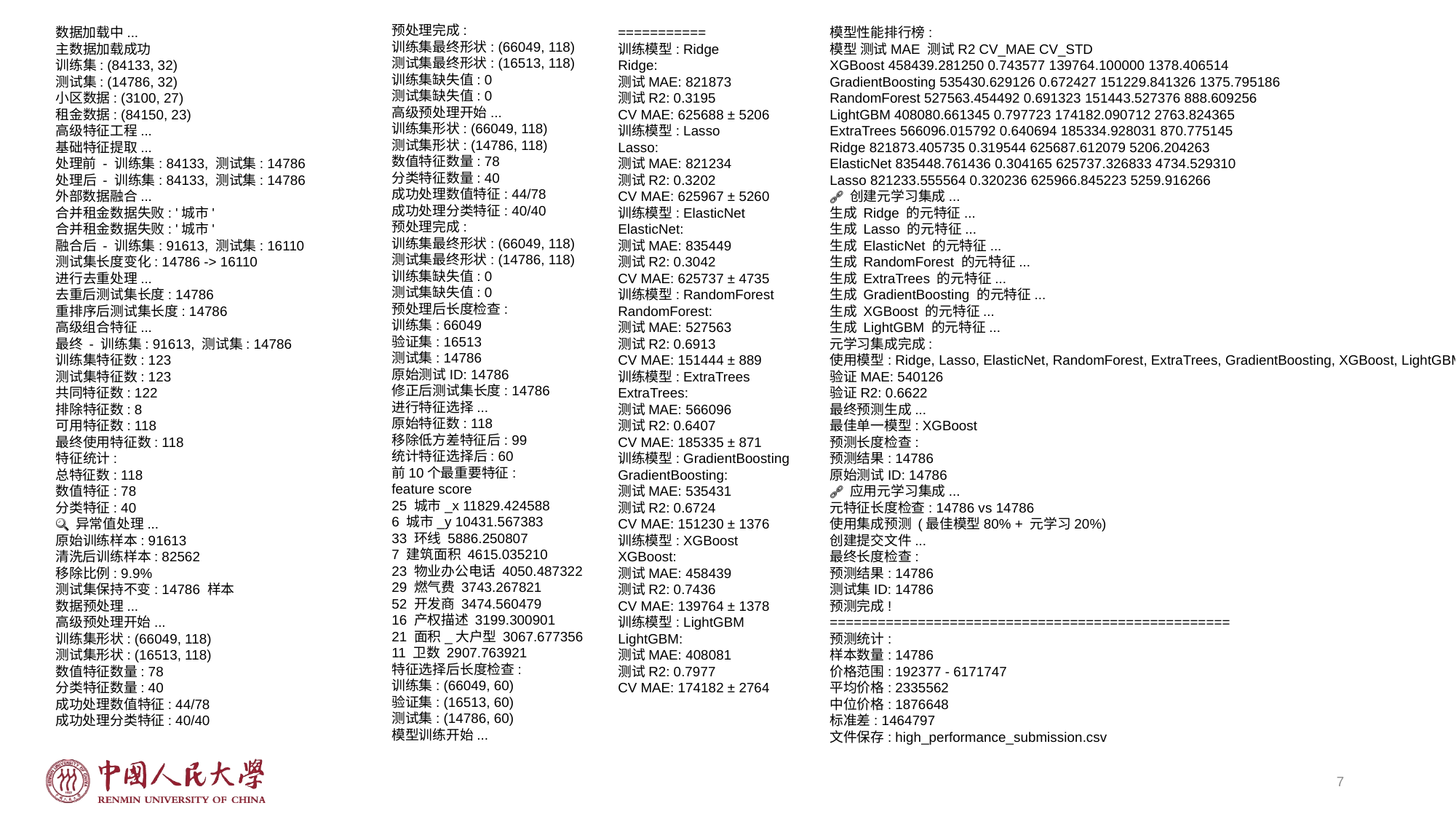

预处理完成:
训练集最终形状: (66049, 118)
测试集最终形状: (16513, 118)
训练集缺失值: 0
测试集缺失值: 0
高级预处理开始...
训练集形状: (66049, 118)
测试集形状: (14786, 118)
数值特征数量: 78
分类特征数量: 40
成功处理数值特征: 44/78
成功处理分类特征: 40/40
预处理完成:
训练集最终形状: (66049, 118)
测试集最终形状: (14786, 118)
训练集缺失值: 0
测试集缺失值: 0
预处理后长度检查:
训练集: 66049
验证集: 16513
测试集: 14786
原始测试ID: 14786
修正后测试集长度: 14786
进行特征选择...
原始特征数: 118
移除低方差特征后: 99
统计特征选择后: 60
前10个最重要特征:
feature score
25 城市_x 11829.424588
6 城市_y 10431.567383
33 环线 5886.250807
7 建筑面积 4615.035210
23 物业办公电话 4050.487322
29 燃气费 3743.267821
52 开发商 3474.560479
16 产权描述 3199.300901
21 面积_大户型 3067.677356
11 卫数 2907.763921
特征选择后长度检查:
训练集: (66049, 60)
验证集: (16513, 60)
测试集: (14786, 60)
模型训练开始...
数据加载中...
主数据加载成功
训练集: (84133, 32)
测试集: (14786, 32)
小区数据: (3100, 27)
租金数据: (84150, 23)
高级特征工程...
基础特征提取...
处理前 - 训练集: 84133, 测试集: 14786
处理后 - 训练集: 84133, 测试集: 14786
外部数据融合...
合并租金数据失败: '城市'
合并租金数据失败: '城市'
融合后 - 训练集: 91613, 测试集: 16110
测试集长度变化: 14786 -> 16110
进行去重处理...
去重后测试集长度: 14786
重排序后测试集长度: 14786
高级组合特征...
最终 - 训练集: 91613, 测试集: 14786
训练集特征数: 123
测试集特征数: 123
共同特征数: 122
排除特征数: 8
可用特征数: 118
最终使用特征数: 118
特征统计:
总特征数: 118
数值特征: 78
分类特征: 40
🔍 异常值处理...
原始训练样本: 91613
清洗后训练样本: 82562
移除比例: 9.9%
测试集保持不变: 14786 样本
数据预处理...
高级预处理开始...
训练集形状: (66049, 118)
测试集形状: (16513, 118)
数值特征数量: 78
分类特征数量: 40
成功处理数值特征: 44/78
成功处理分类特征: 40/40
===========
训练模型: Ridge
Ridge:
测试MAE: 821873
测试R2: 0.3195
CV MAE: 625688 ± 5206
训练模型: Lasso
Lasso:
测试MAE: 821234
测试R2: 0.3202
CV MAE: 625967 ± 5260
训练模型: ElasticNet
ElasticNet:
测试MAE: 835449
测试R2: 0.3042
CV MAE: 625737 ± 4735
训练模型: RandomForest
RandomForest:
测试MAE: 527563
测试R2: 0.6913
CV MAE: 151444 ± 889
训练模型: ExtraTrees
ExtraTrees:
测试MAE: 566096
测试R2: 0.6407
CV MAE: 185335 ± 871
训练模型: GradientBoosting
GradientBoosting:
测试MAE: 535431
测试R2: 0.6724
CV MAE: 151230 ± 1376
训练模型: XGBoost
XGBoost:
测试MAE: 458439
测试R2: 0.7436
CV MAE: 139764 ± 1378
训练模型: LightGBM
LightGBM:
测试MAE: 408081
测试R2: 0.7977
CV MAE: 174182 ± 2764
模型性能排行榜:
模型 测试MAE 测试R2 CV_MAE CV_STD
XGBoost 458439.281250 0.743577 139764.100000 1378.406514
GradientBoosting 535430.629126 0.672427 151229.841326 1375.795186
RandomForest 527563.454492 0.691323 151443.527376 888.609256
LightGBM 408080.661345 0.797723 174182.090712 2763.824365
ExtraTrees 566096.015792 0.640694 185334.928031 870.775145
Ridge 821873.405735 0.319544 625687.612079 5206.204263
ElasticNet 835448.761436 0.304165 625737.326833 4734.529310
Lasso 821233.555564 0.320236 625966.845223 5259.916266
🔗 创建元学习集成...
生成 Ridge 的元特征...
生成 Lasso 的元特征...
生成 ElasticNet 的元特征...
生成 RandomForest 的元特征...
生成 ExtraTrees 的元特征...
生成 GradientBoosting 的元特征...
生成 XGBoost 的元特征...
生成 LightGBM 的元特征...
元学习集成完成:
使用模型: Ridge, Lasso, ElasticNet, RandomForest, ExtraTrees, GradientBoosting, XGBoost, LightGBM
验证MAE: 540126
验证R2: 0.6622
最终预测生成...
最佳单一模型: XGBoost
预测长度检查:
预测结果: 14786
原始测试ID: 14786
🔗 应用元学习集成...
元特征长度检查: 14786 vs 14786
使用集成预测 (最佳模型80% + 元学习20%)
创建提交文件...
最终长度检查:
预测结果: 14786
测试集ID: 14786
预测完成!
==================================================
预测统计:
样本数量: 14786
价格范围: 192377 - 6171747
平均价格: 2335562
中位价格: 1876648
标准差: 1464797
文件保存: high_performance_submission.csv
7